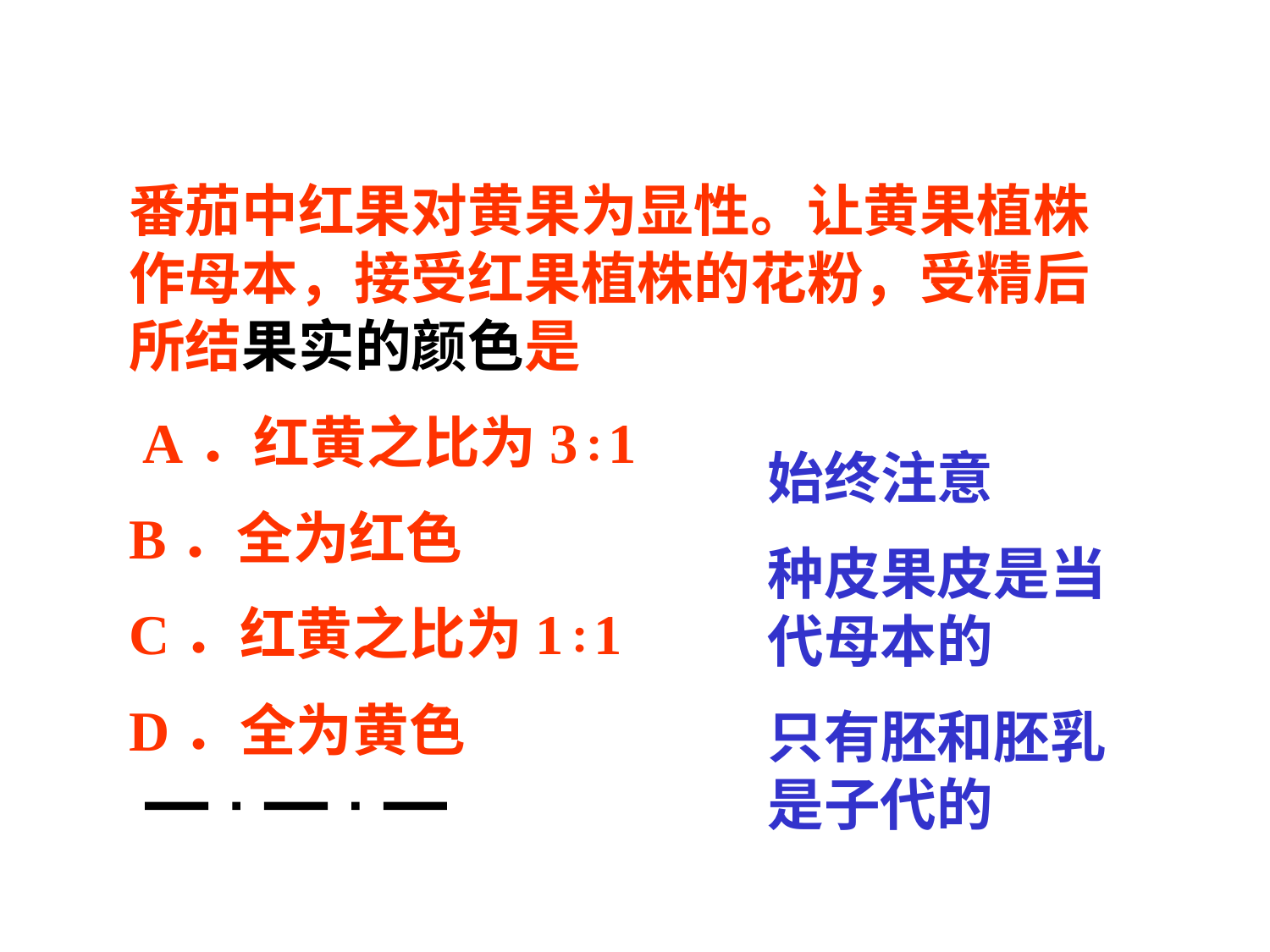

番茄中红果对黄果为显性。让黄果植株作母本，接受红果植株的花粉，受精后所结果实的颜色是
 A．红黄之比为3∶1
B．全为红色
C．红黄之比为1∶1
D．全为黄色
始终注意
种皮果皮是当代母本的
只有胚和胚乳是子代的